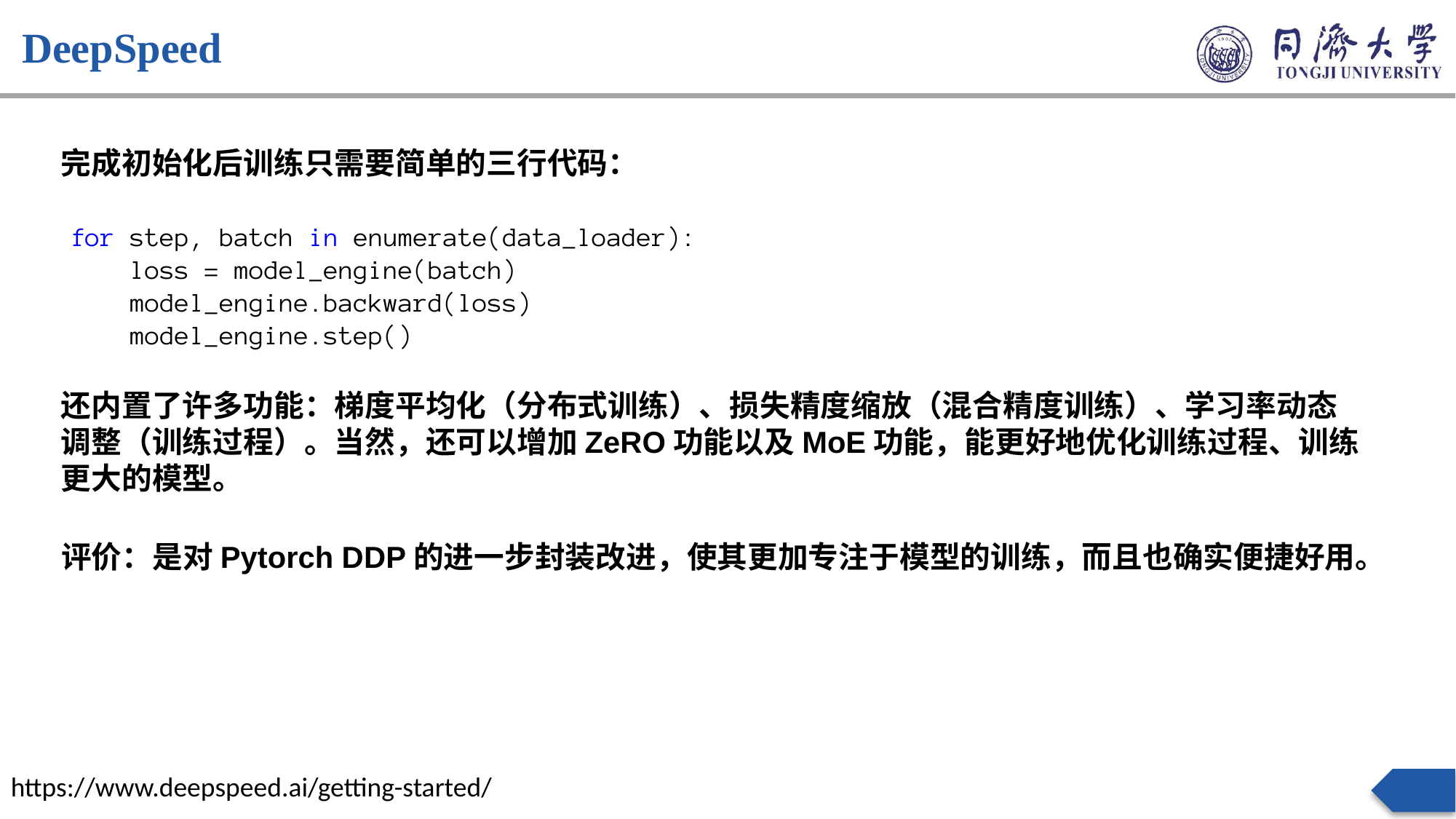

DeepSpeed

完成初始化后训练只需要简单的三行代码：
for step, batch in enumerate(data_loader):
    loss = model_engine(batch)
    model_engine.backward(loss)
    model_engine.step()

还内置了许多功能：梯度平均化（分布式训练）、损失精度缩放（混合精度训练）、学习率动态调整（训练过程）。当然，还可以增加ZeRO功能以及MoE功能，能更好地优化训练过程、训练更大的模型。
评价：是对Pytorch DDP的进一步封装改进，使其更加专注于模型的训练，而且也确实便捷好用。
https://www.deepspeed.ai/getting-started/